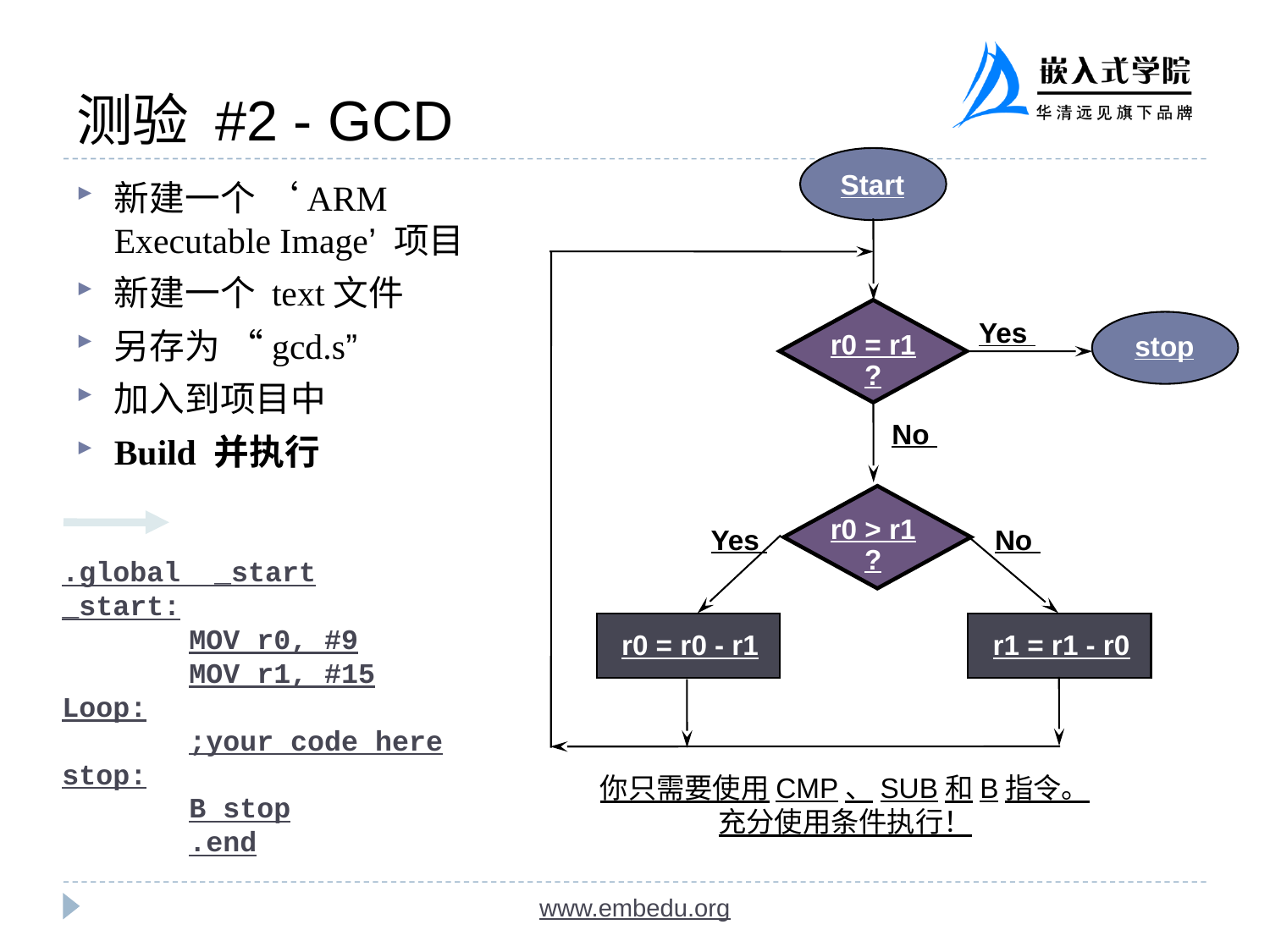

测验 #2 - GCD

Start
新建一个 ‘ARM Executable Image’ 项目
新建一个 text文件
另存为 “gcd.s”
加入到项目中
Build 并执行

Yes
r0 = r1
?
stop

No

r0 > r1
?
Yes
No

.global  _start
_start:
	MOV r0, #9
	MOV r1, #15
Loop:
	;your code here
stop:
	B stop
	.end

r0 = r0 - r1
r1 = r1 - r0

你只需要使用CMP、SUB和B指令。
充分使用条件执行！
www.embedu.org